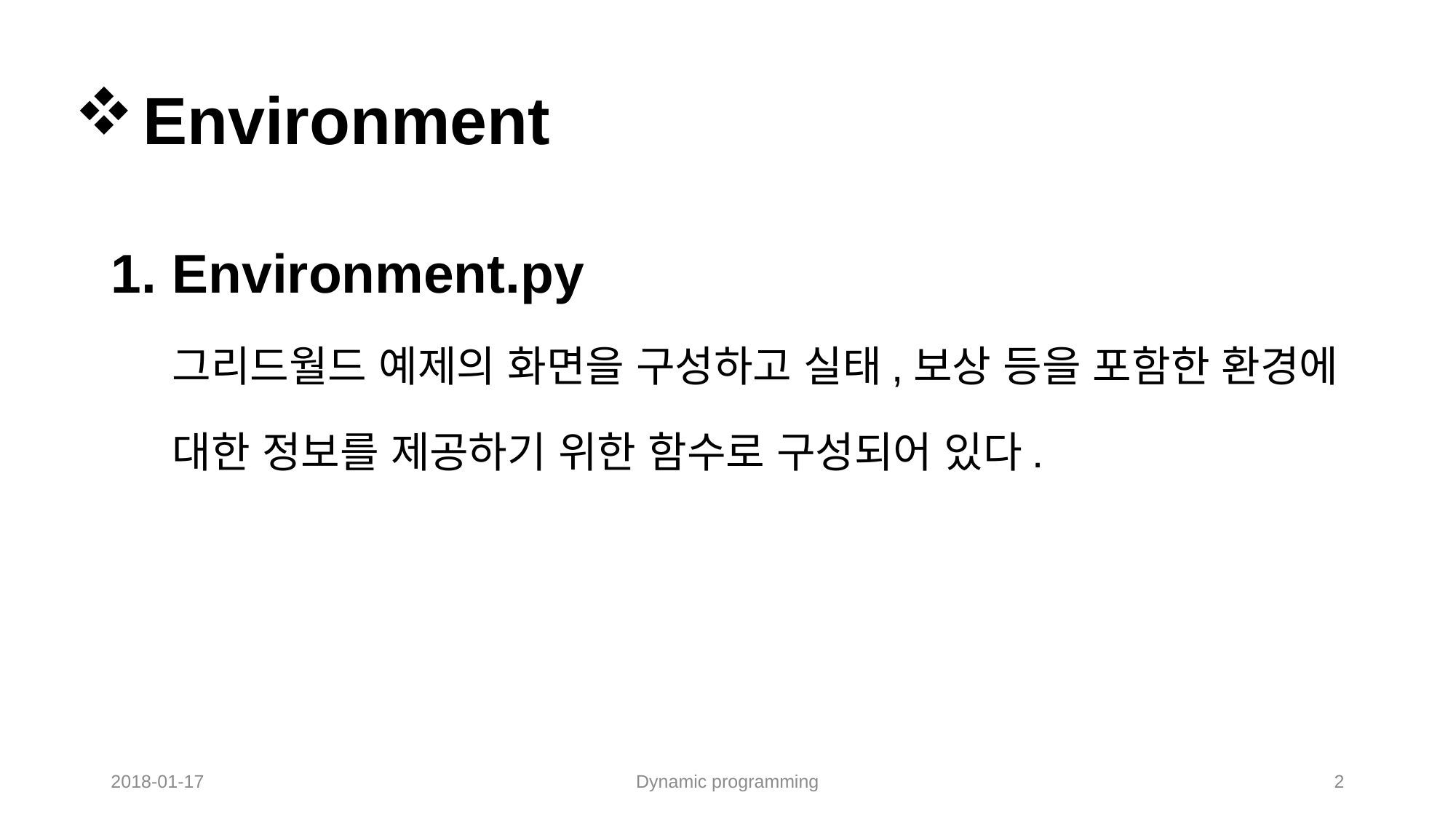

# Environment
Environment.py                            		                          그리드월드 예제의 화면을 구성하고 실태,보상 등을 포함한 환경에 대한 정보를 제공하기 위한 함수로 구성되어 있다.

2018-01-17
Dynamic programming
2